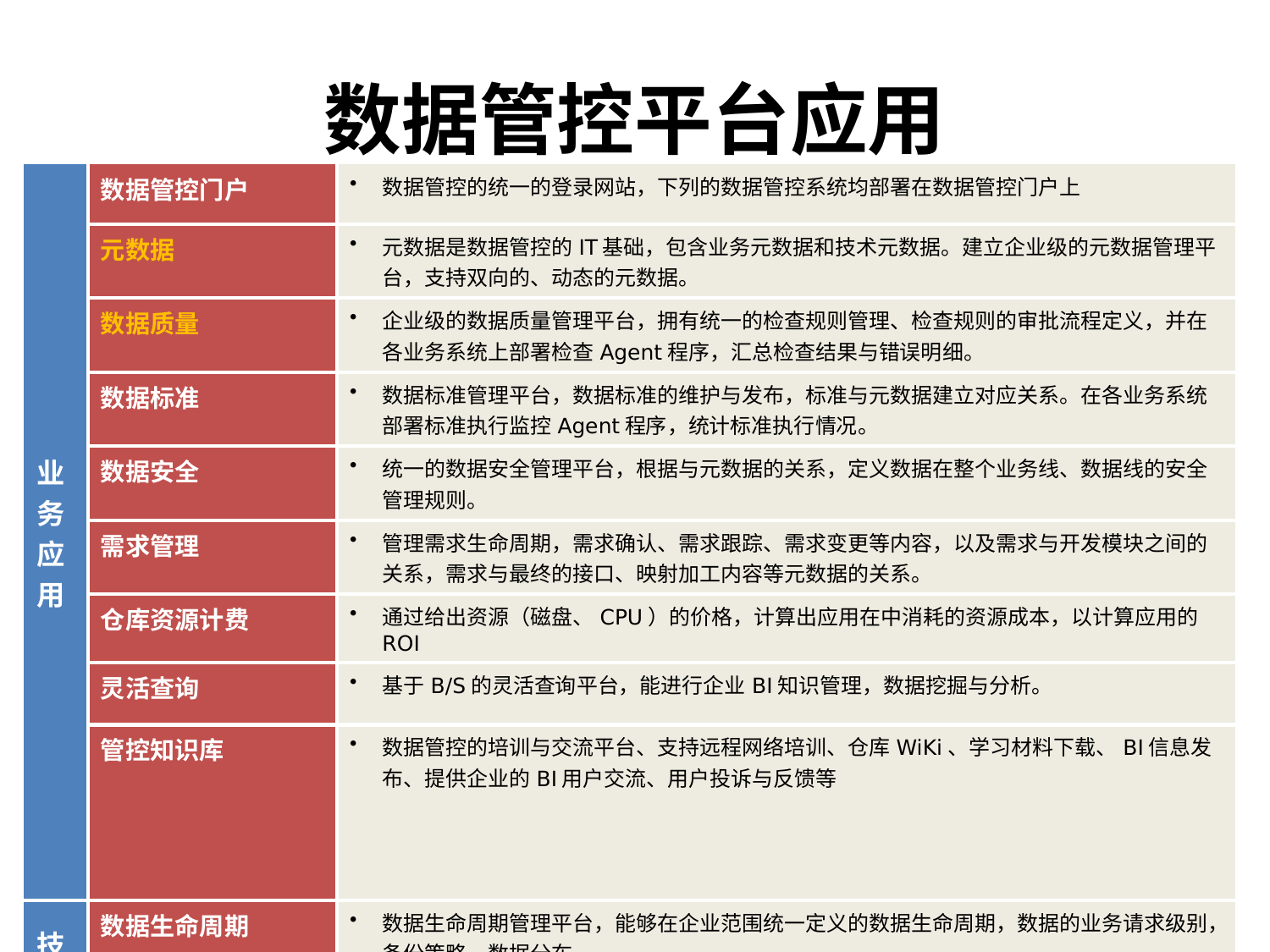

# 数据管控平台应用
| 业 务 应 用 | 数据管控门户 | 数据管控的统一的登录网站，下列的数据管控系统均部署在数据管控门户上 |
| --- | --- | --- |
|  | 元数据 | 元数据是数据管控的IT基础，包含业务元数据和技术元数据。建立企业级的元数据管理平台，支持双向的、动态的元数据。 |
|  | 数据质量 | 企业级的数据质量管理平台，拥有统一的检查规则管理、检查规则的审批流程定义，并在各业务系统上部署检查Agent程序，汇总检查结果与错误明细。 |
|  | 数据标准 | 数据标准管理平台，数据标准的维护与发布，标准与元数据建立对应关系。在各业务系统部署标准执行监控Agent程序，统计标准执行情况。 |
|  | 数据安全 | 统一的数据安全管理平台，根据与元数据的关系，定义数据在整个业务线、数据线的安全管理规则。 |
|  | 需求管理 | 管理需求生命周期，需求确认、需求跟踪、需求变更等内容，以及需求与开发模块之间的关系，需求与最终的接口、映射加工内容等元数据的关系。 |
|  | 仓库资源计费 | 通过给出资源（磁盘、CPU）的价格，计算出应用在中消耗的资源成本，以计算应用的ROI |
|  | 灵活查询 | 基于B/S的灵活查询平台，能进行企业BI知识管理，数据挖掘与分析。 |
|  | 管控知识库 | 数据管控的培训与交流平台、支持远程网络培训、仓库WiKi、学习材料下载、BI信息发布、提供企业的BI用户交流、用户投诉与反馈等 |
| 技术应用 | 数据生命周期 | 数据生命周期管理平台，能够在企业范围统一定义的数据生命周期，数据的业务请求级别，备份策略，数据分布。 |
|  | 企业级ECTL | 统一的ECTL平台，定义与规划高效率的ECTL流程与策略，并能有效的嵌入其他管控工具。 |
|  | EDW开发 | 集成的EDW、BI应用开发管理平台。 |
10  >  10/9/2016
 Confidential